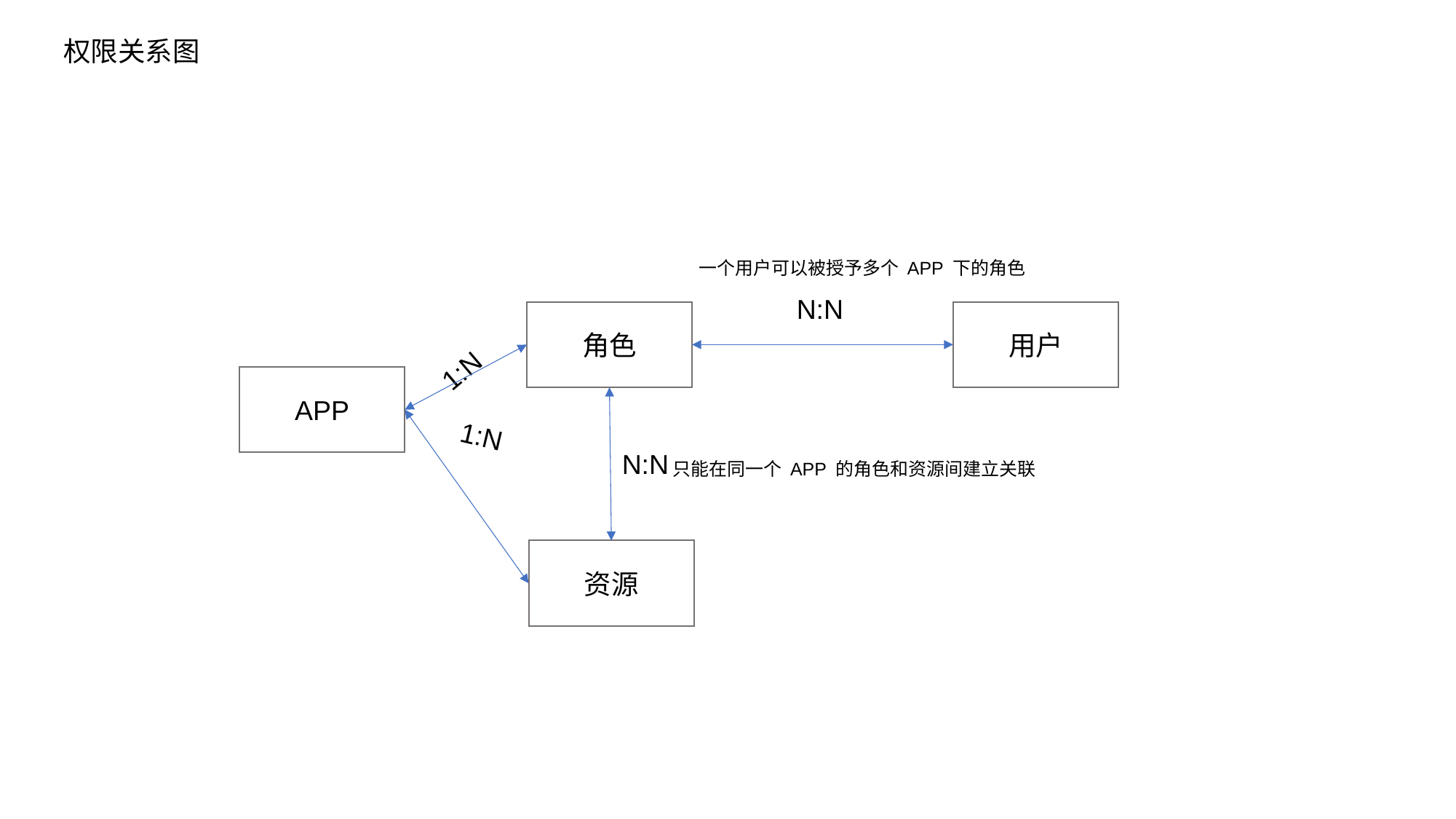

权限关系图
一个用户可以被授予多个 APP 下的角色
N:N
角色
用户
1:N
APP
1:N
N:N
只能在同一个 APP 的角色和资源间建立关联
资源